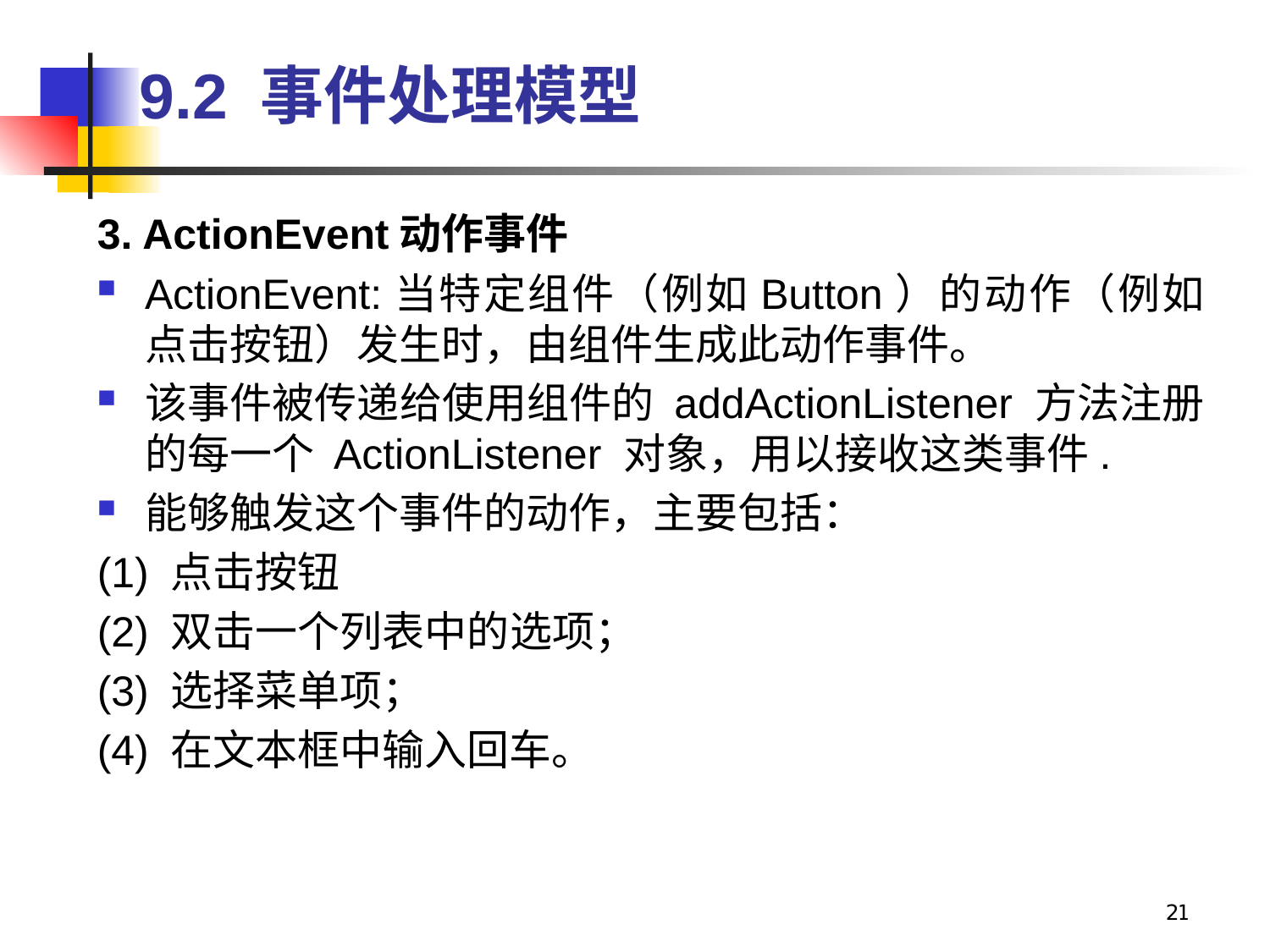

# 9.2 事件处理模型
3. ActionEvent动作事件
ActionEvent:当特定组件（例如Button）的动作（例如点击按钮）发生时，由组件生成此动作事件。
该事件被传递给使用组件的 addActionListener 方法注册的每一个 ActionListener 对象，用以接收这类事件.
能够触发这个事件的动作，主要包括：
(1) 点击按钮
(2) 双击一个列表中的选项；
(3) 选择菜单项；
(4) 在文本框中输入回车。